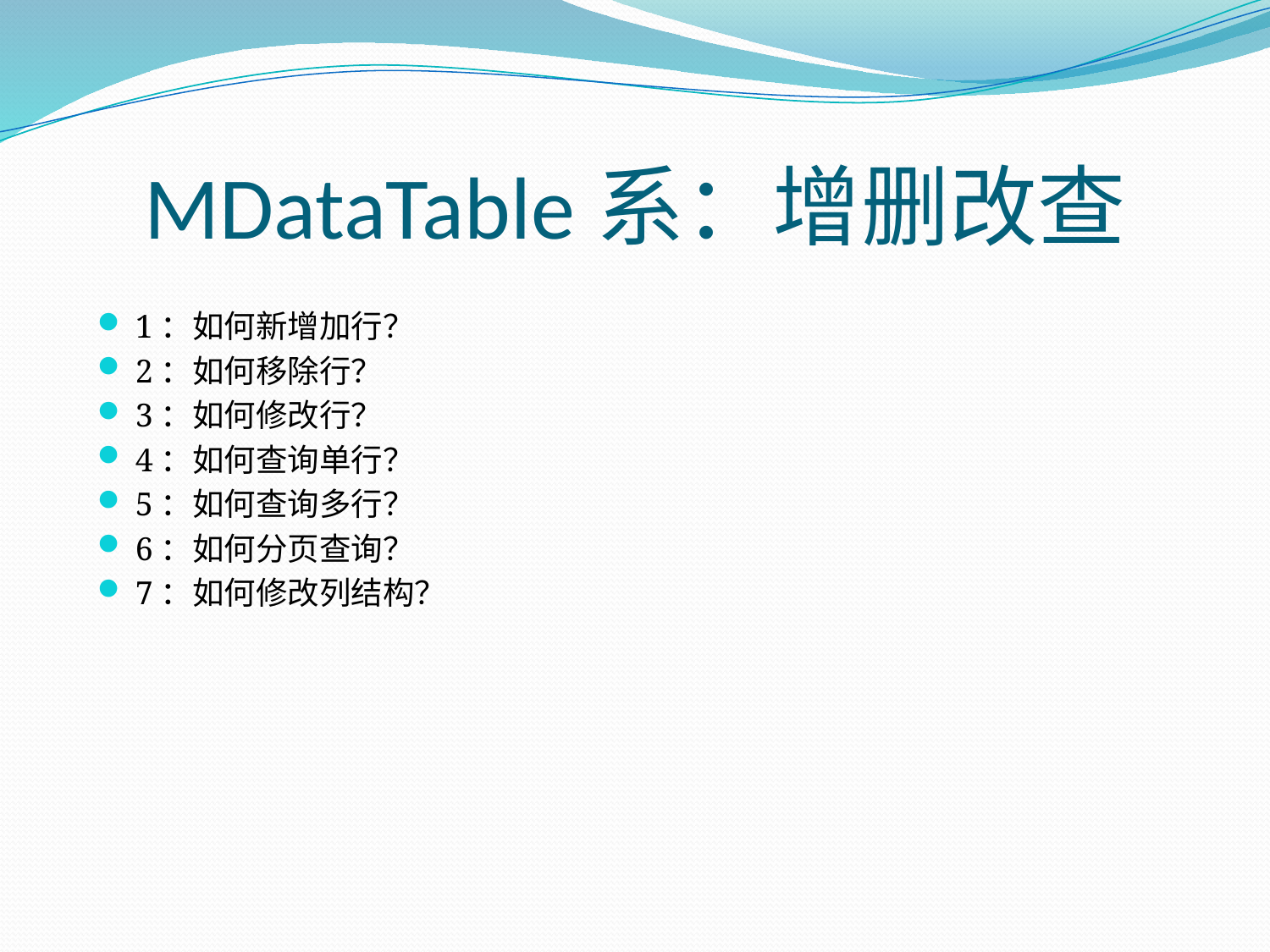

# MDataTable系：增删改查

1：如何新增加行？
2：如何移除行？
3：如何修改行？
4：如何查询单行？
5：如何查询多行？
6：如何分页查询？
7：如何修改列结构？